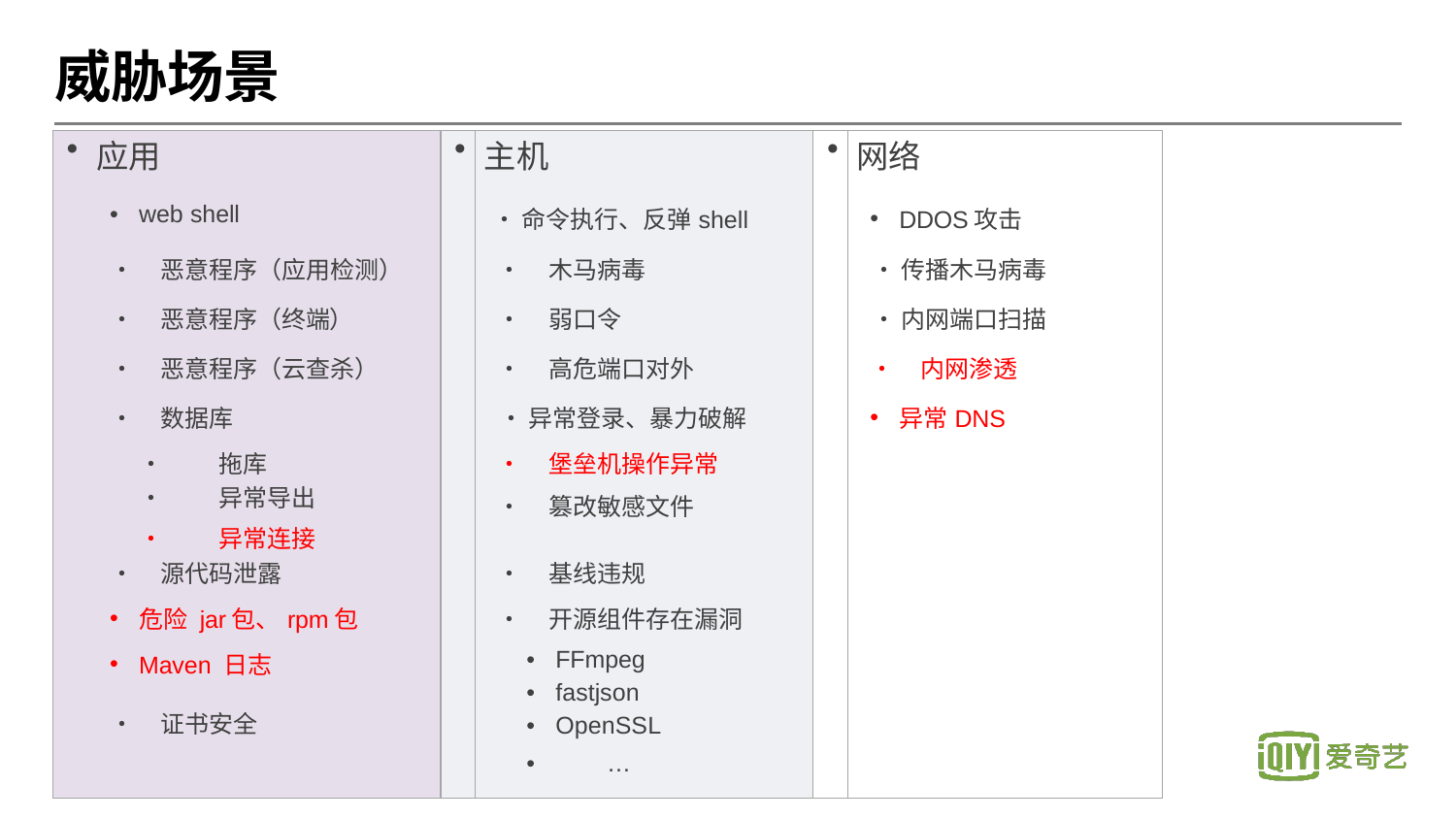

# 威胁场景
| • | 应用 | • | 主机 | • | 网络 |
| --- | --- | --- | --- | --- | --- |
|  | web shell |  | • 命令执行、反弹shell |  | DDOS攻击 |
|  | • 恶意程序（应用检测） |  | • 木马病毒 |  | • 传播木马病毒 |
|  | • 恶意程序（终端） |  | • 弱口令 |  | • 内网端口扫描 |
|  | • 恶意程序（云查杀） |  | • 高危端口对外 |  | • 内网渗透 |
|  | • 数据库 |  | • 异常登录、暴力破解 |  | 异常DNS |
|  | • 拖库 |  | • 堡垒机操作异常 |  |  |
|  | • 异常导出 • 异常连接 |  | • 篡改敏感文件 |  |  |
|  | • 源代码泄露 |  | • 基线违规 |  |  |
|  | 危险 jar包、rpm包 |  | • 开源组件存在漏洞 |  |  |
|  | Maven 日志 |  | FFmpeg fastjson |  |  |
|  | • 证书安全 |  | OpenSSL |  |  |
|  |  |  | • … |  |  |